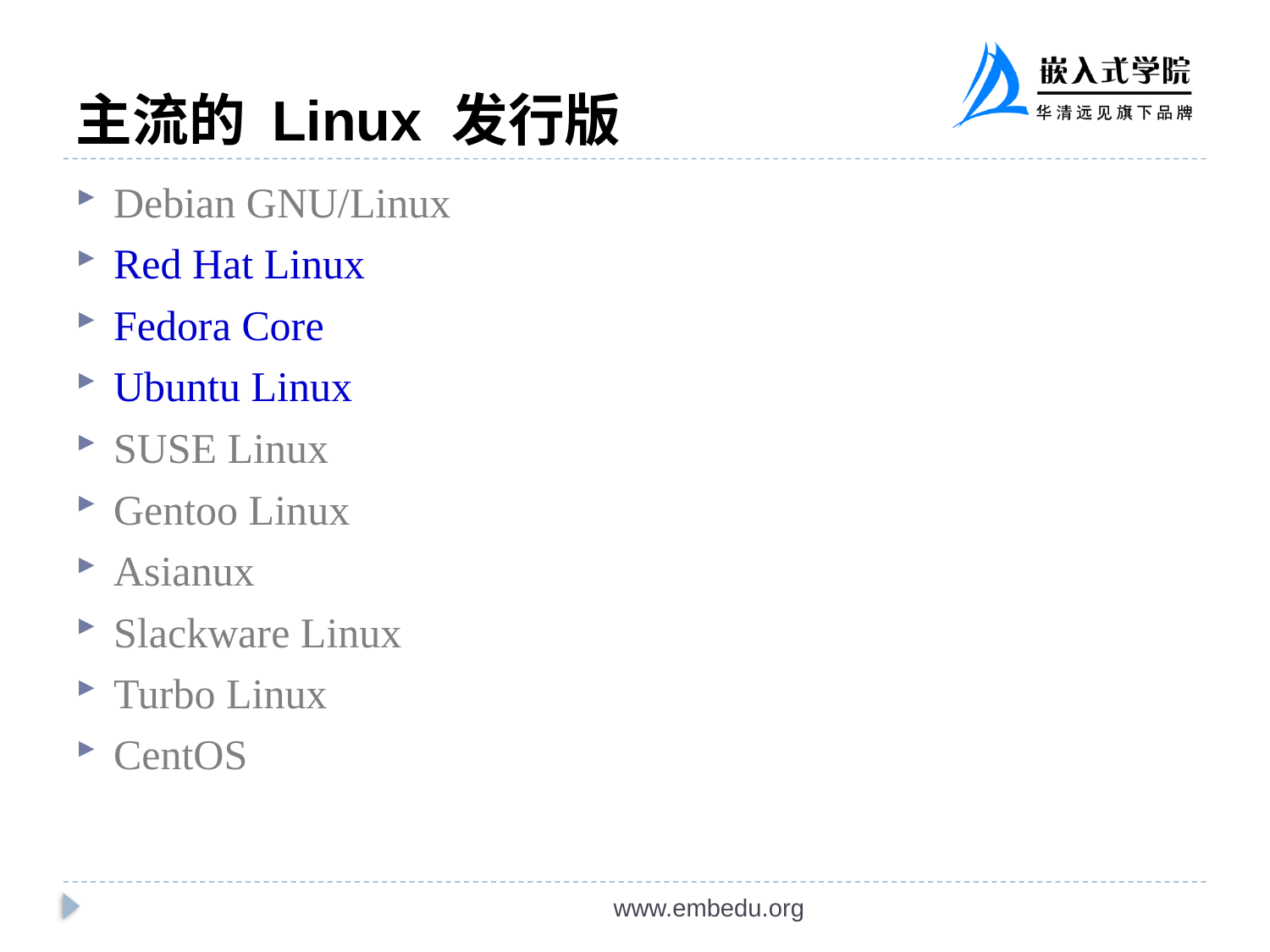

主流的 Linux 发行版
Debian GNU/Linux
Red Hat Linux
Fedora Core
Ubuntu Linux
SUSE Linux
Gentoo Linux
Asianux
Slackware Linux
Turbo Linux
CentOS
www.embedu.org